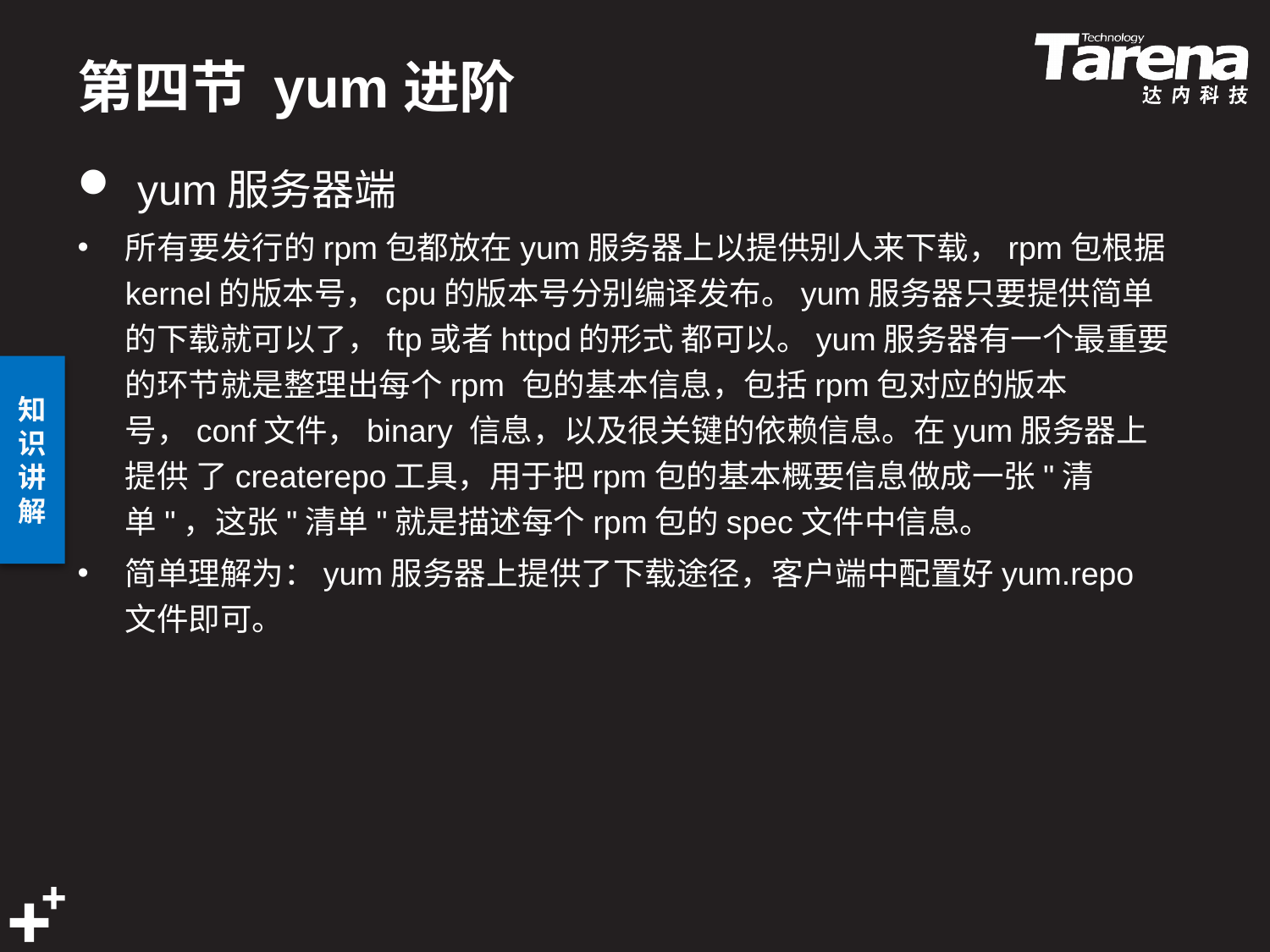

# 第四节 yum进阶
 yum服务器端
所有要发行的rpm包都放在yum服务器上以提供别人来下载，rpm包根据kernel的版本号，cpu的版本号分别编译发布。yum服务器只要提供简单的下载就可以了，ftp或者httpd的形式 都可以。yum服务器有一个最重要的环节就是整理出每个rpm 包的基本信息，包括rpm包对应的版本号，conf文件，binary 信息，以及很关键的依赖信息。在yum服务器上提供 了createrepo工具，用于把rpm包的基本概要信息做成一张"清 单"，这张"清单"就是描述每个rpm包的spec文件中信息。 
简单理解为：yum服务器上提供了下载途径，客户端中配置好yum.repo文件即可。